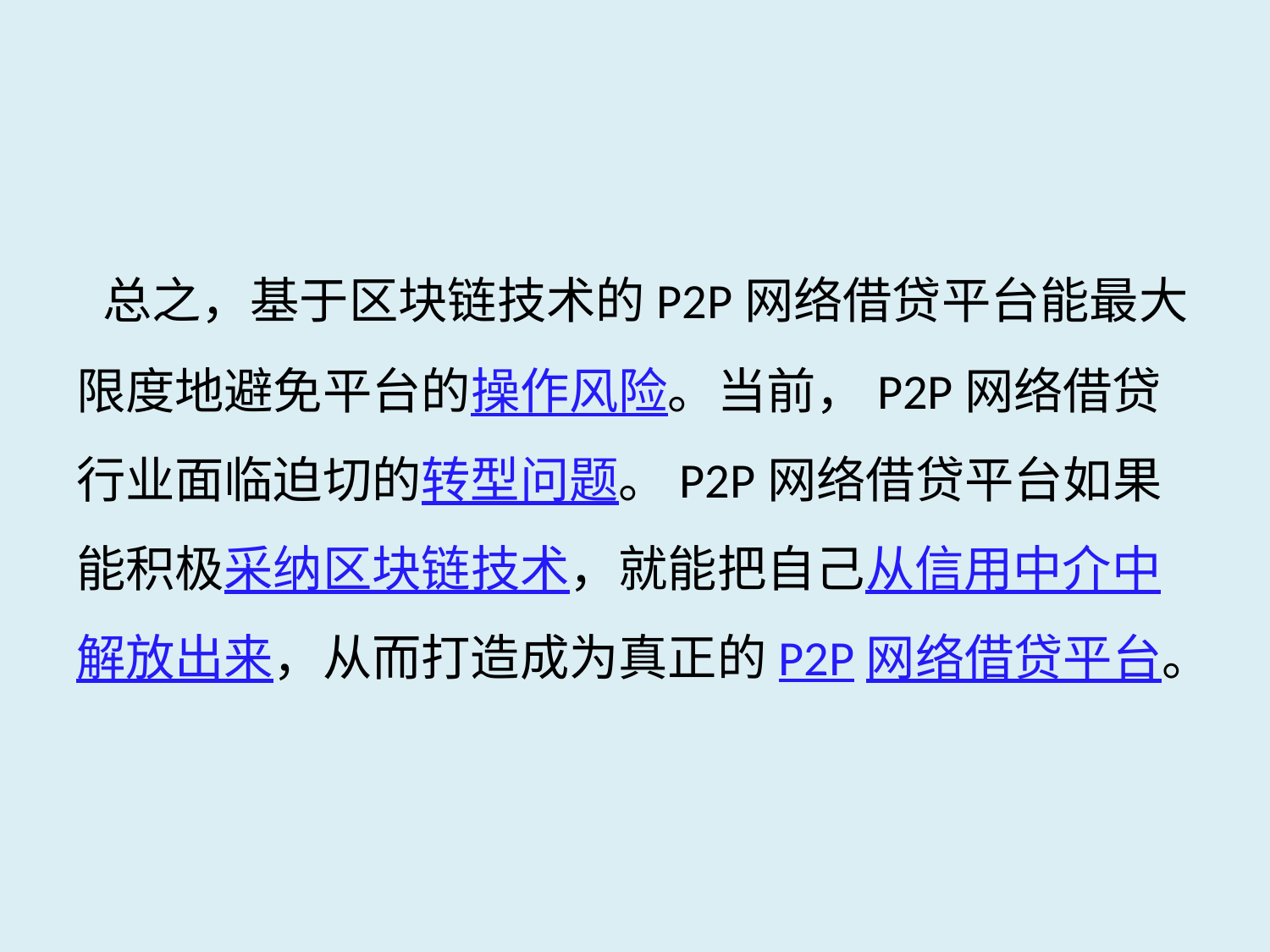

总之，基于区块链技术的P2P网络借贷平台能最大限度地避免平台的操作风险。当前，P2P网络借贷行业面临迫切的转型问题。P2P网络借贷平台如果能积极采纳区块链技术，就能把自己从信用中介中解放出来，从而打造成为真正的P2P网络借贷平台。
52